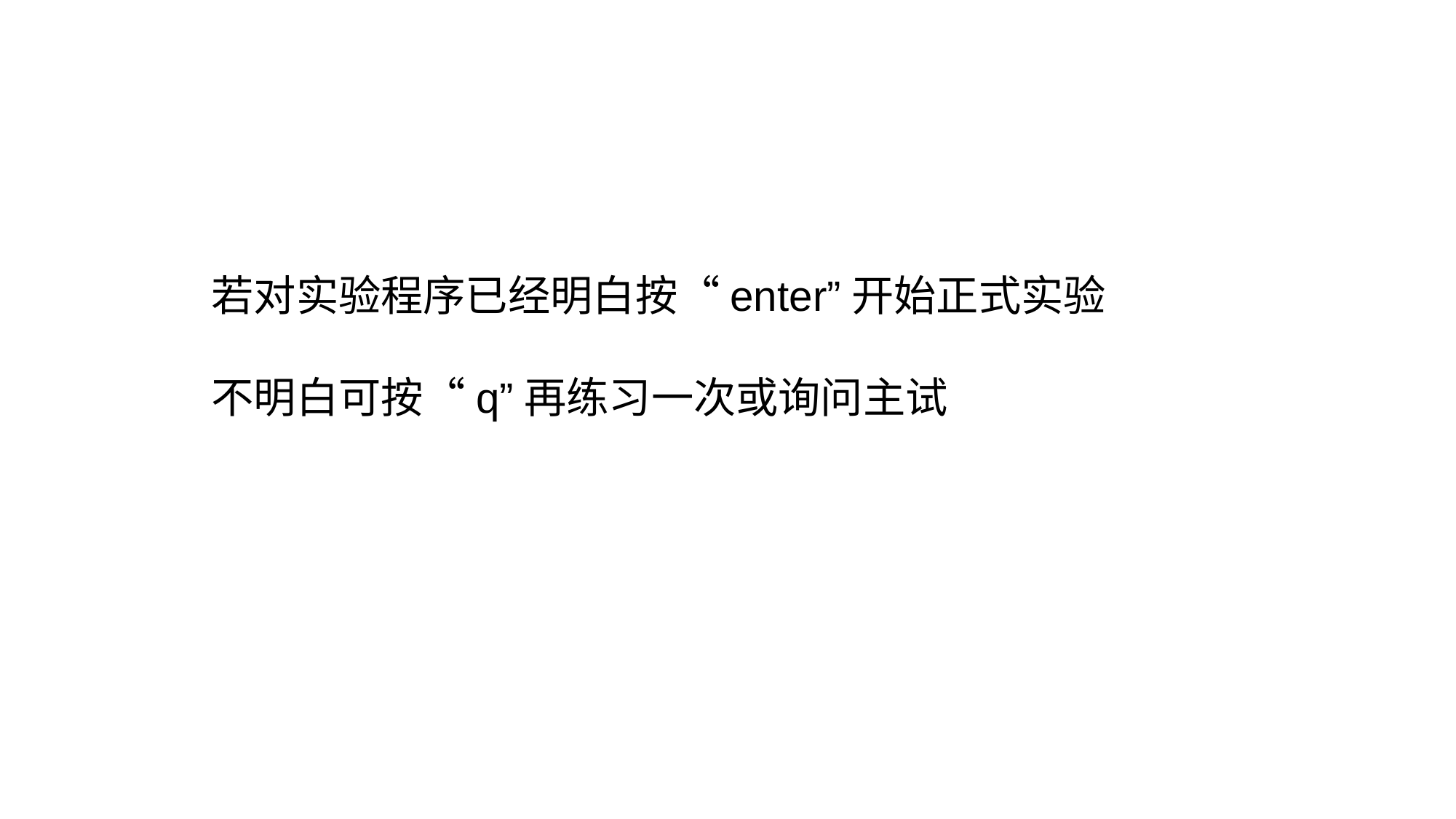

若对实验程序已经明白按“enter”开始正式实验

不明白可按“q”再练习一次或询问主试